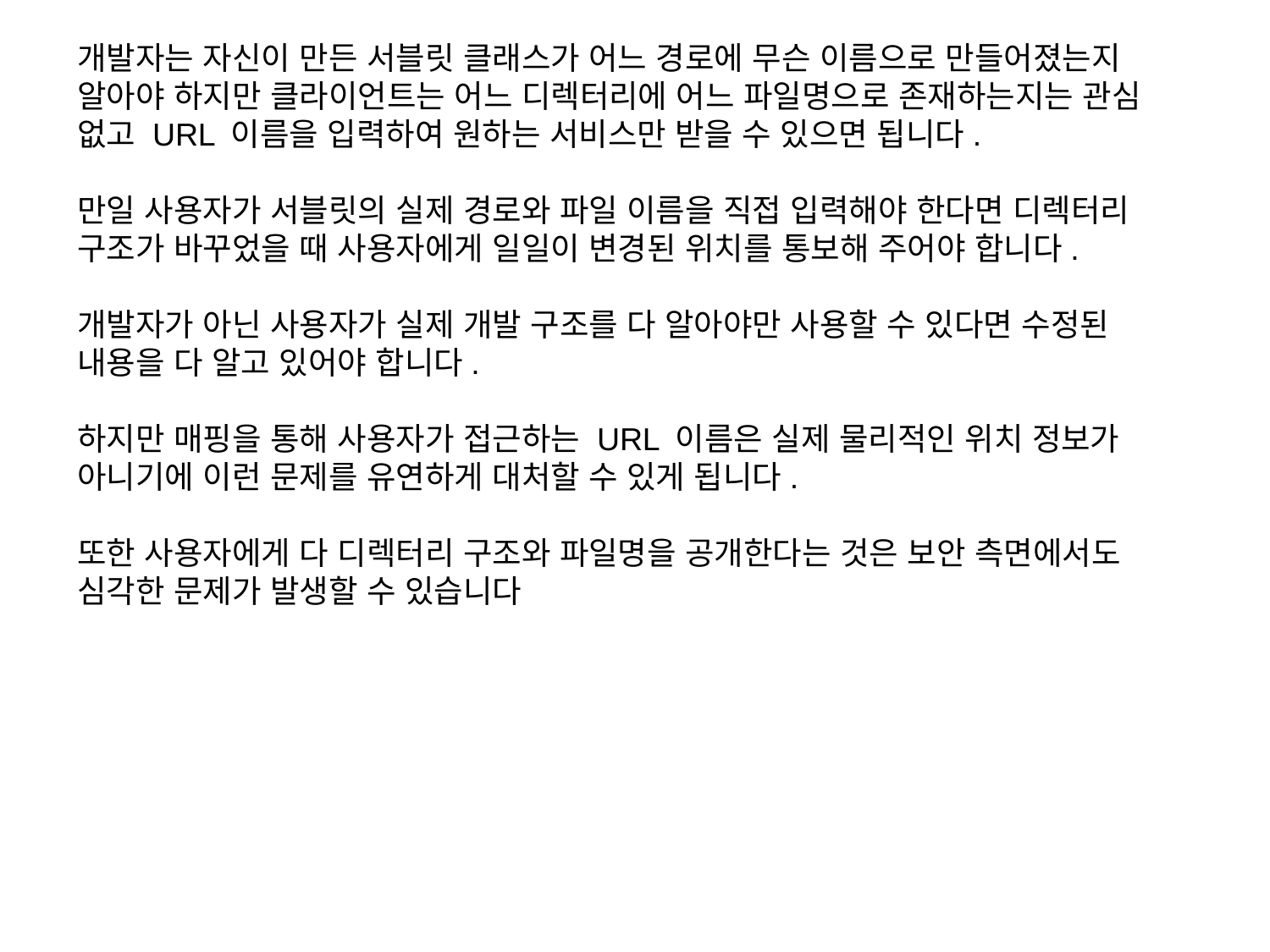

개발자는 자신이 만든 서블릿 클래스가 어느 경로에 무슨 이름으로 만들어졌는지 알아야 하지만 클라이언트는 어느 디렉터리에 어느 파일명으로 존재하는지는 관심 없고 URL 이름을 입력하여 원하는 서비스만 받을 수 있으면 됩니다.

만일 사용자가 서블릿의 실제 경로와 파일 이름을 직접 입력해야 한다면 디렉터리 구조가 바꾸었을 때 사용자에게 일일이 변경된 위치를 통보해 주어야 합니다.

개발자가 아닌 사용자가 실제 개발 구조를 다 알아야만 사용할 수 있다면 수정된 내용을 다 알고 있어야 합니다.

하지만 매핑을 통해 사용자가 접근하는 URL 이름은 실제 물리적인 위치 정보가 아니기에 이런 문제를 유연하게 대처할 수 있게 됩니다.

또한 사용자에게 다 디렉터리 구조와 파일명을 공개한다는 것은 보안 측면에서도 심각한 문제가 발생할 수 있습니다